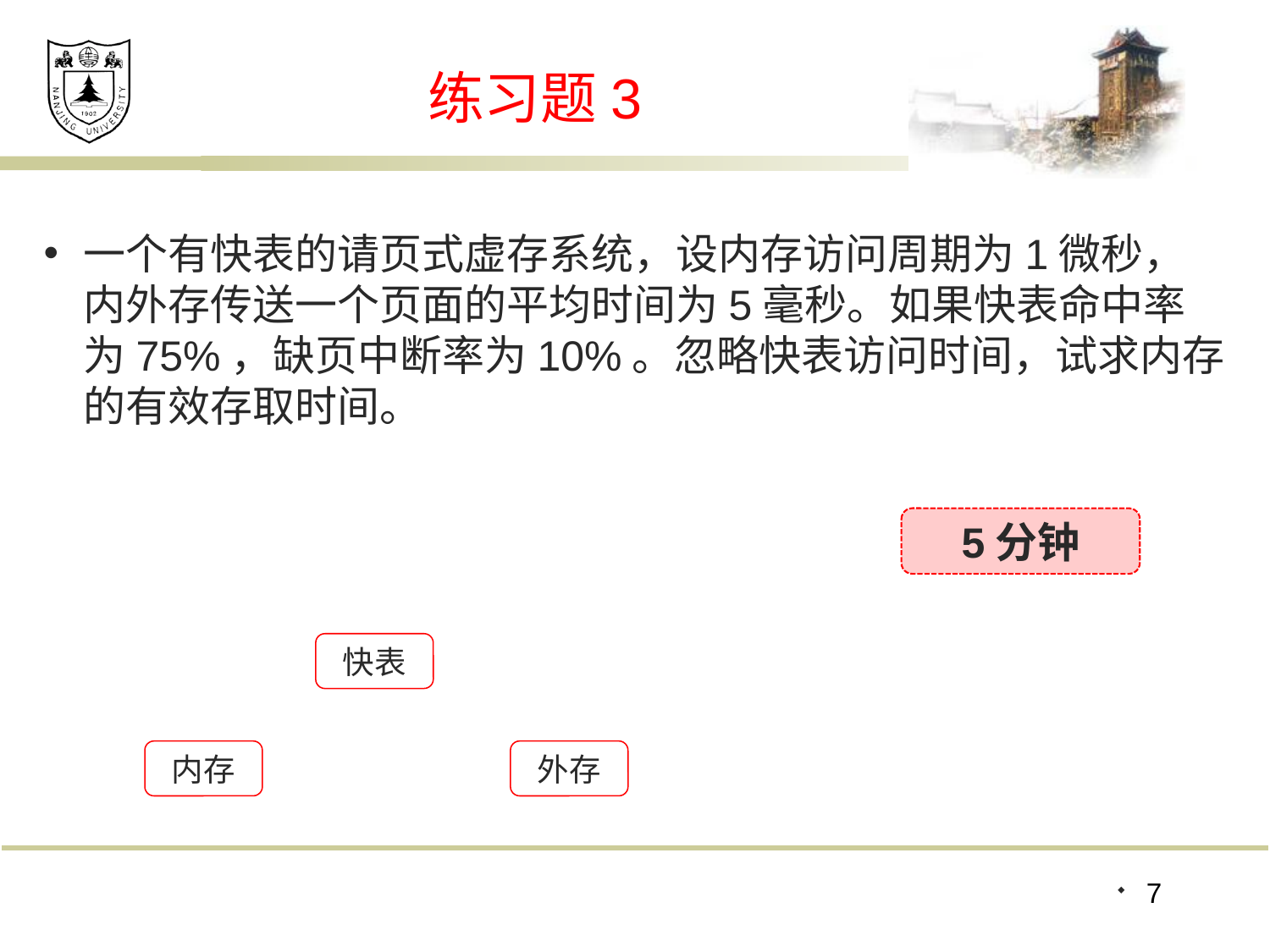

# 练习题3
一个有快表的请页式虚存系统，设内存访问周期为1微秒，内外存传送一个页面的平均时间为5毫秒。如果快表命中率为75%，缺页中断率为10%。忽略快表访问时间，试求内存的有效存取时间。

5分钟
快表
内存
外存
7